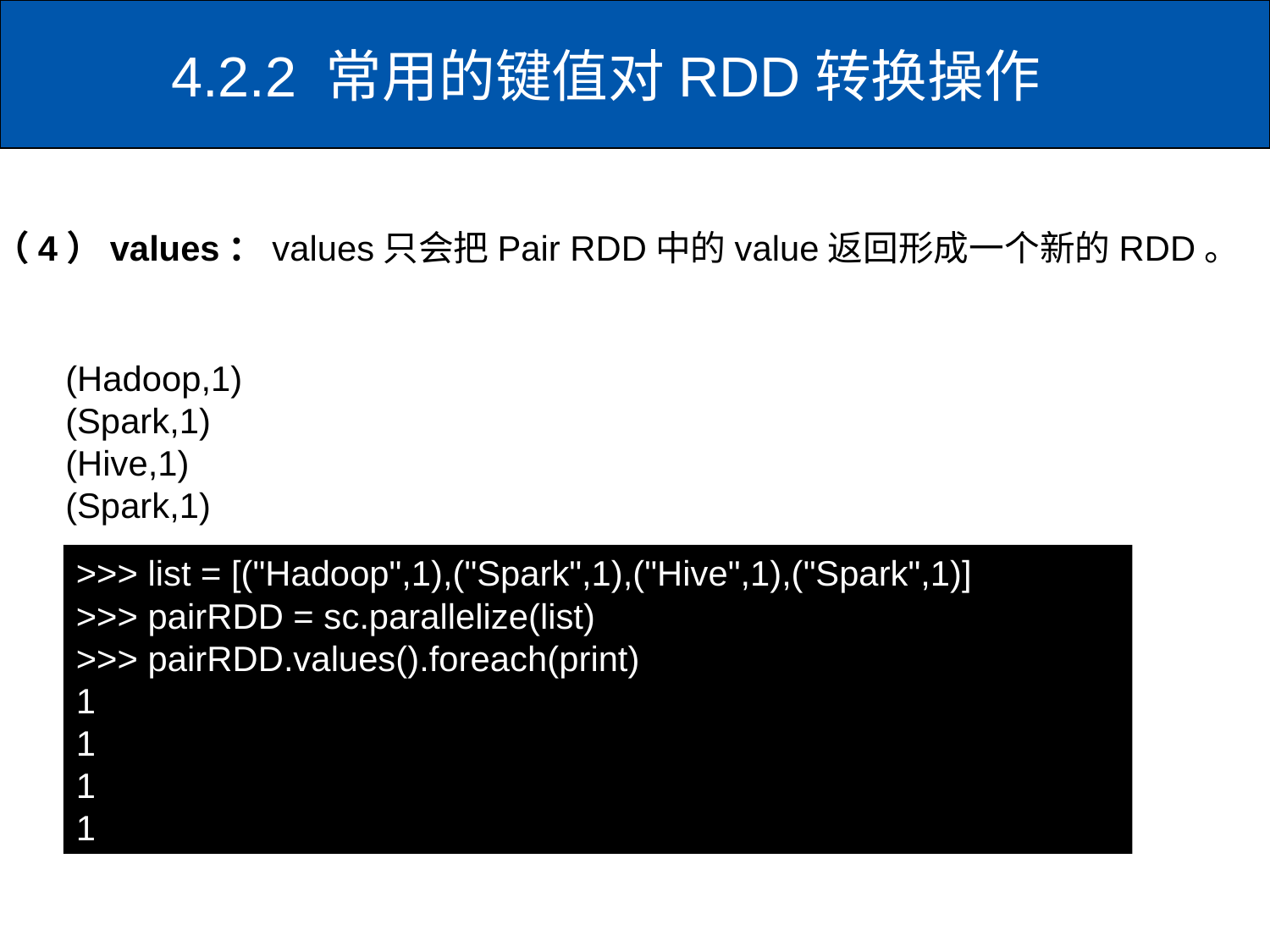

# 4.2.2 常用的键值对RDD转换操作
（4）values：values只会把Pair RDD中的value返回形成一个新的RDD。
(Hadoop,1)
(Spark,1)
(Hive,1)
(Spark,1)
>>> list = [("Hadoop",1),("Spark",1),("Hive",1),("Spark",1)]
>>> pairRDD = sc.parallelize(list)
>>> pairRDD.values().foreach(print)
1
1
1
1